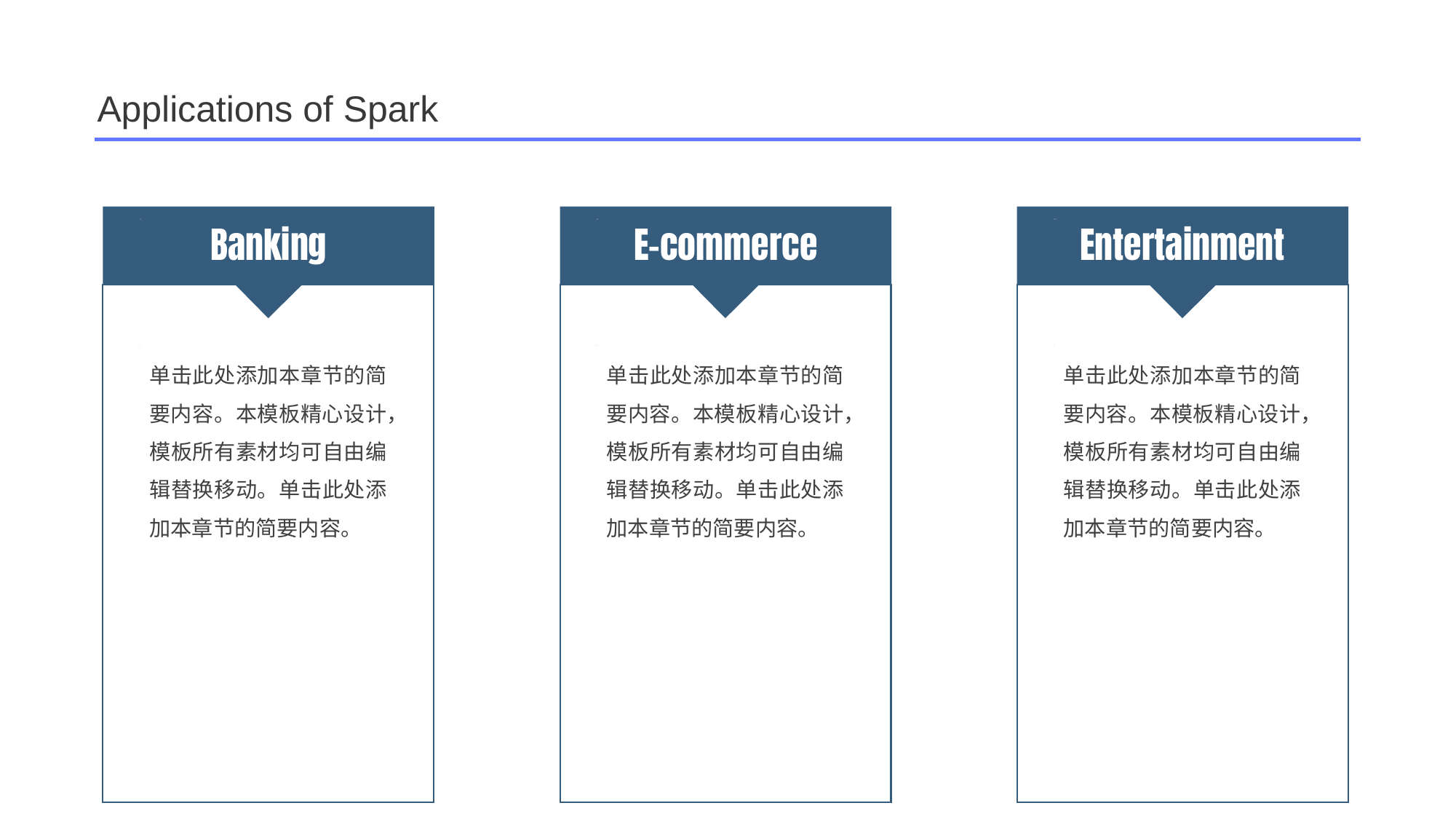

# Applications of Spark

Banking
E-commerce
Entertainment

单击此处添加本章节的简要内容。本模板精心设计，模板所有素材均可自由编辑替换移动。单击此处添加本章节的简要内容。
单击此处添加本章节的简要内容。本模板精心设计，模板所有素材均可自由编辑替换移动。单击此处添加本章节的简要内容。
单击此处添加本章节的简要内容。本模板精心设计，模板所有素材均可自由编辑替换移动。单击此处添加本章节的简要内容。